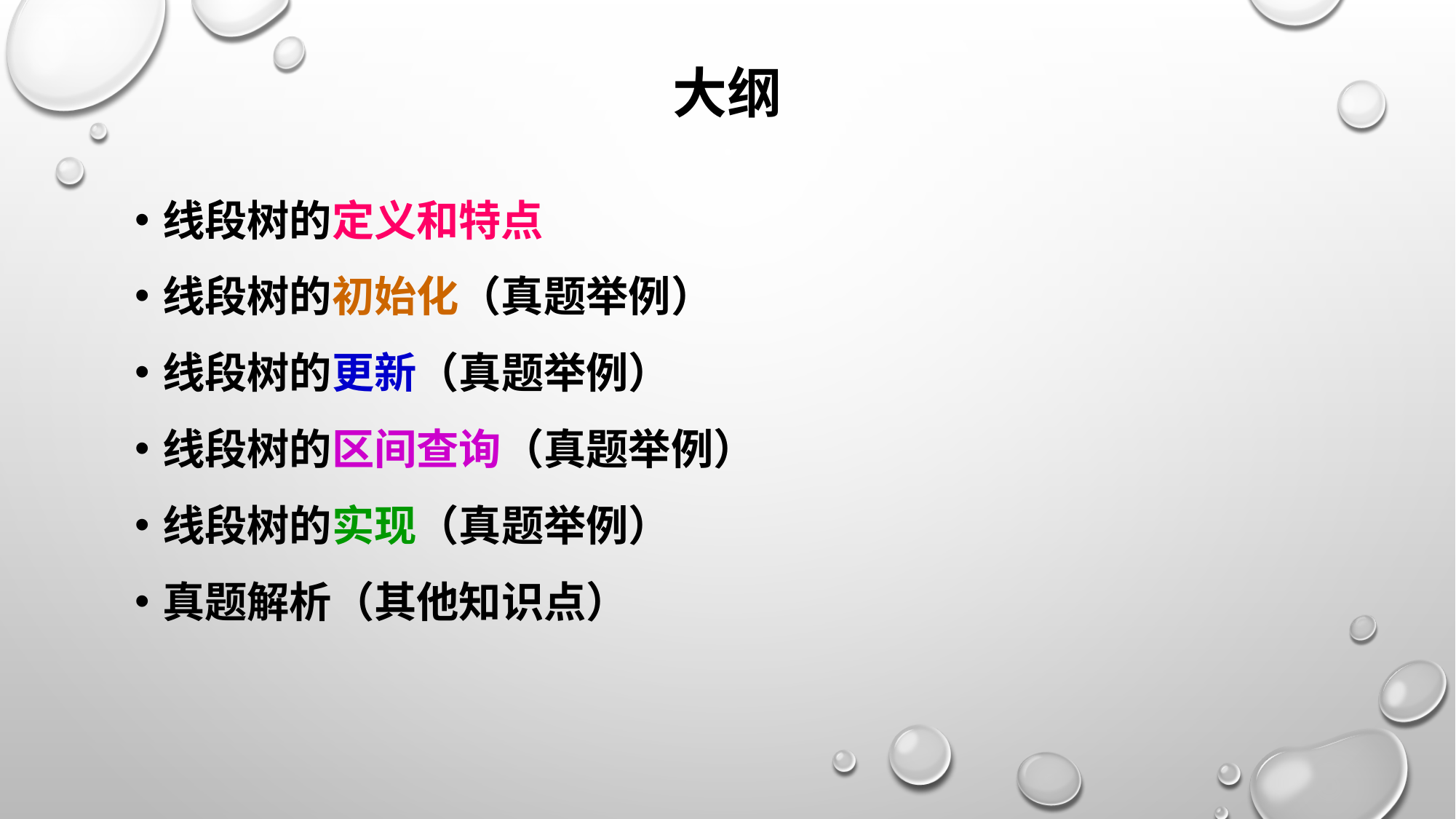

# 大纲
线段树的定义和特点
线段树的初始化（真题举例）
线段树的更新（真题举例）
线段树的区间查询（真题举例）
线段树的实现（真题举例）
真题解析（其他知识点）